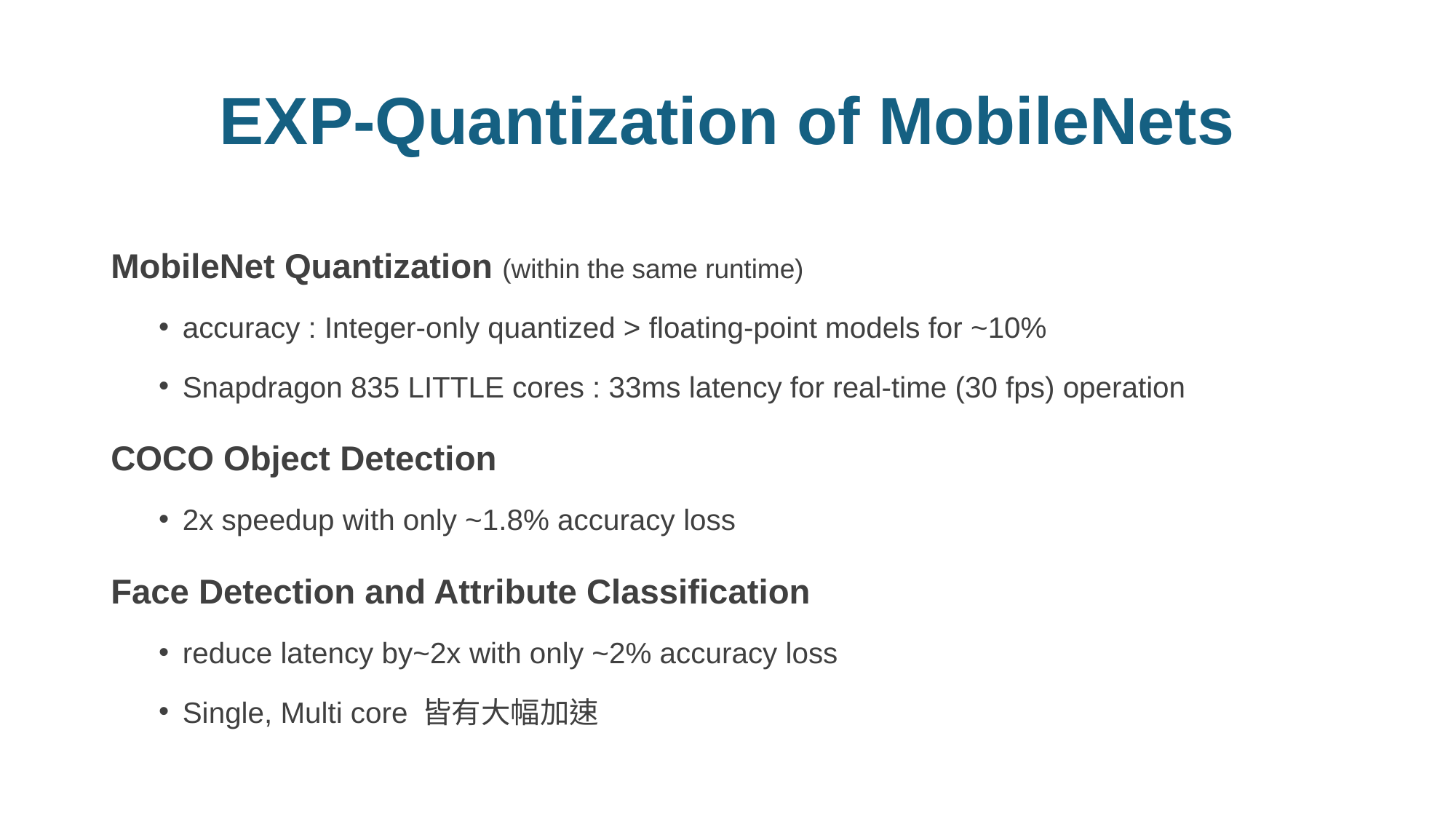

# EXP-Quantization of MobileNets
MobileNet Quantization (within the same runtime)
accuracy : Integer-only quantized > floating-point models for ~10%
Snapdragon 835 LITTLE cores : 33ms latency for real-time (30 fps) operation
COCO Object Detection
2x speedup with only ~1.8% accuracy loss
Face Detection and Attribute Classification
reduce latency by~2x with only ~2% accuracy loss
Single, Multi core 皆有大幅加速